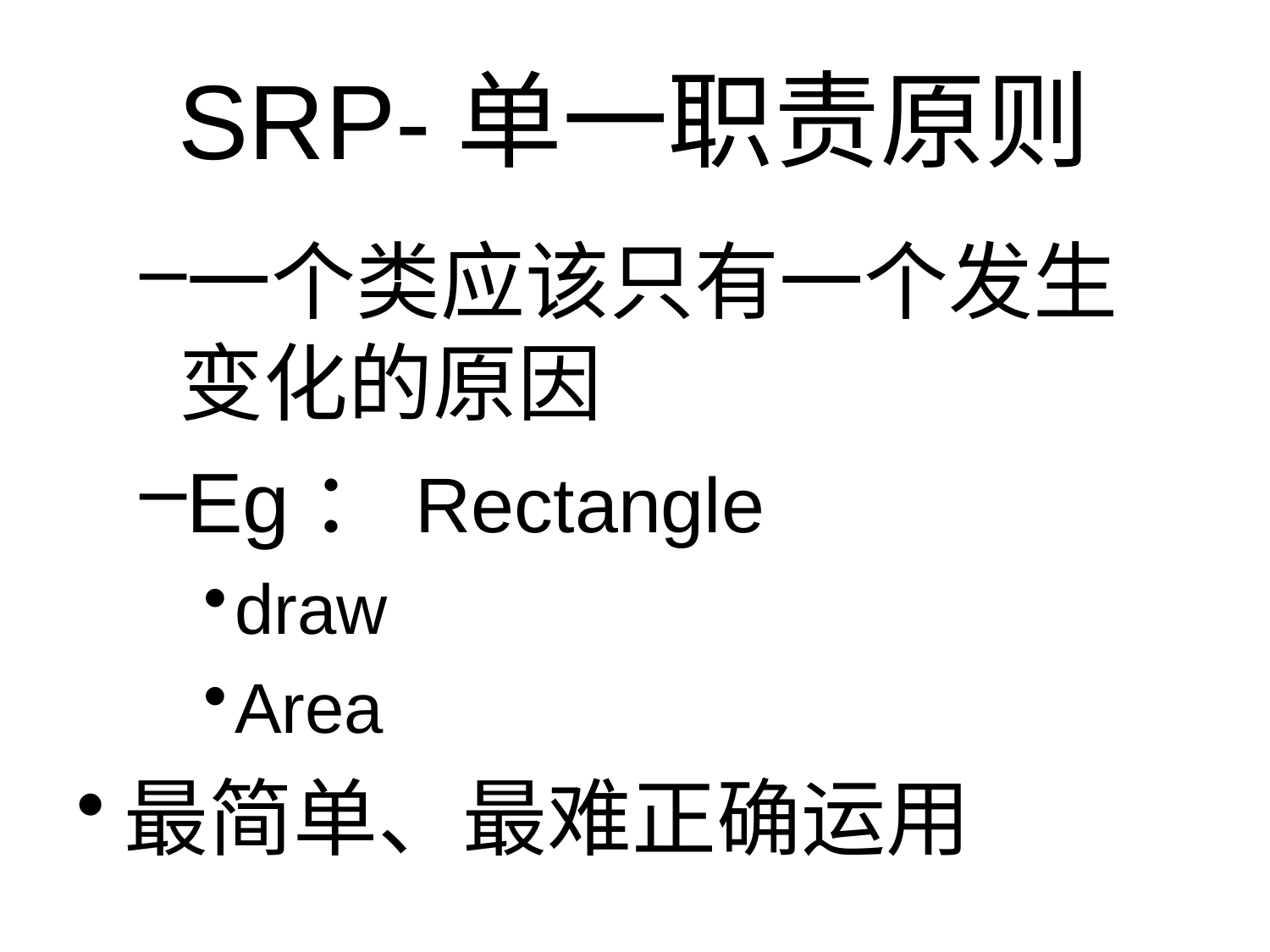

# SRP-单一职责原则
一个类应该只有一个发生变化的原因
Eg：Rectangle
draw
Area
最简单、最难正确运用